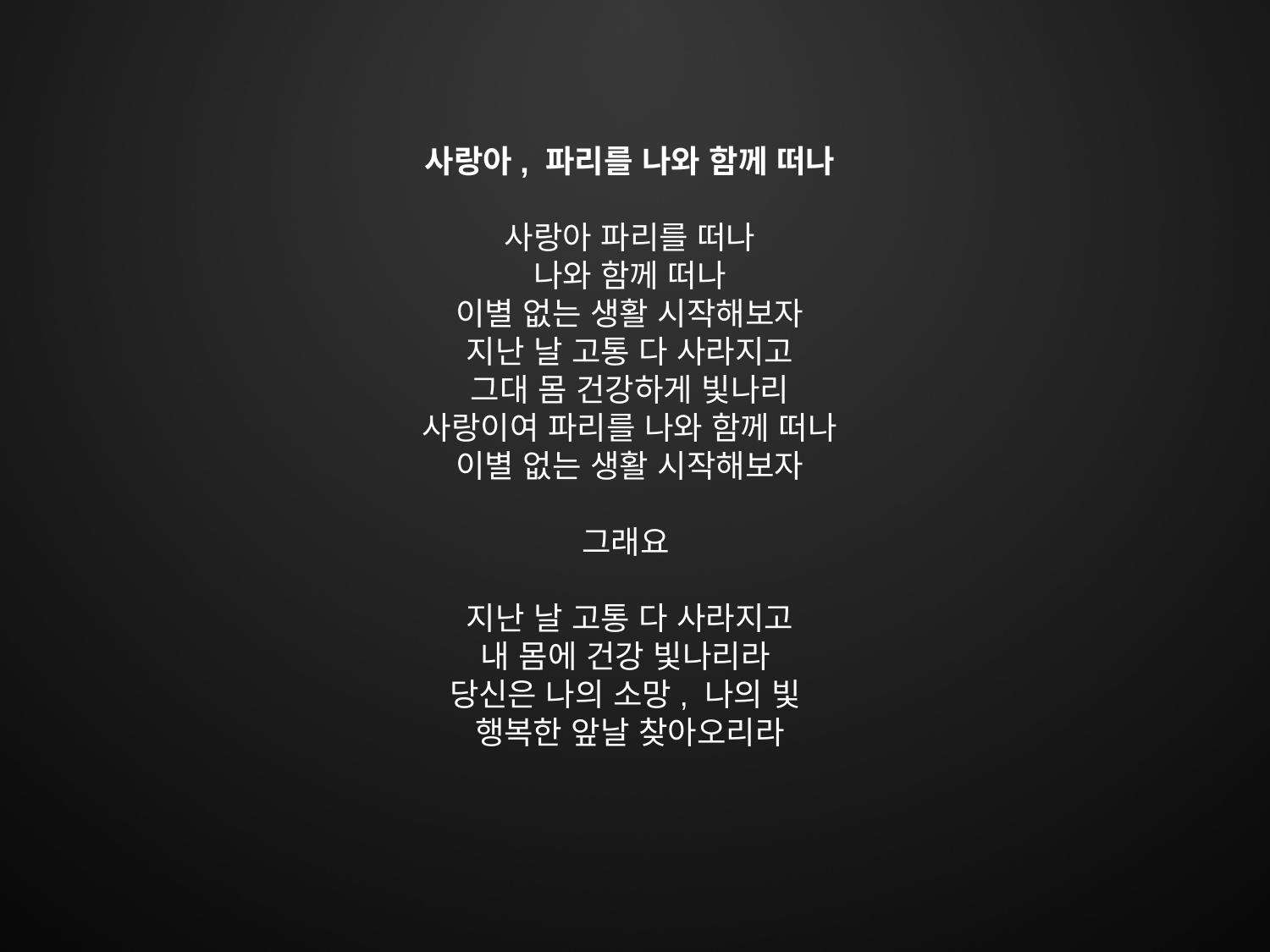

사랑아, 파리를 나와 함께 떠나

사랑아 파리를 떠나
나와 함께 떠나
이별 없는 생활 시작해보자
지난 날 고통 다 사라지고
그대 몸 건강하게 빛나리
사랑이여 파리를 나와 함께 떠나
이별 없는 생활 시작해보자

그래요

지난 날 고통 다 사라지고
내 몸에 건강 빛나리라
당신은 나의 소망, 나의 빛
행복한 앞날 찾아오리라